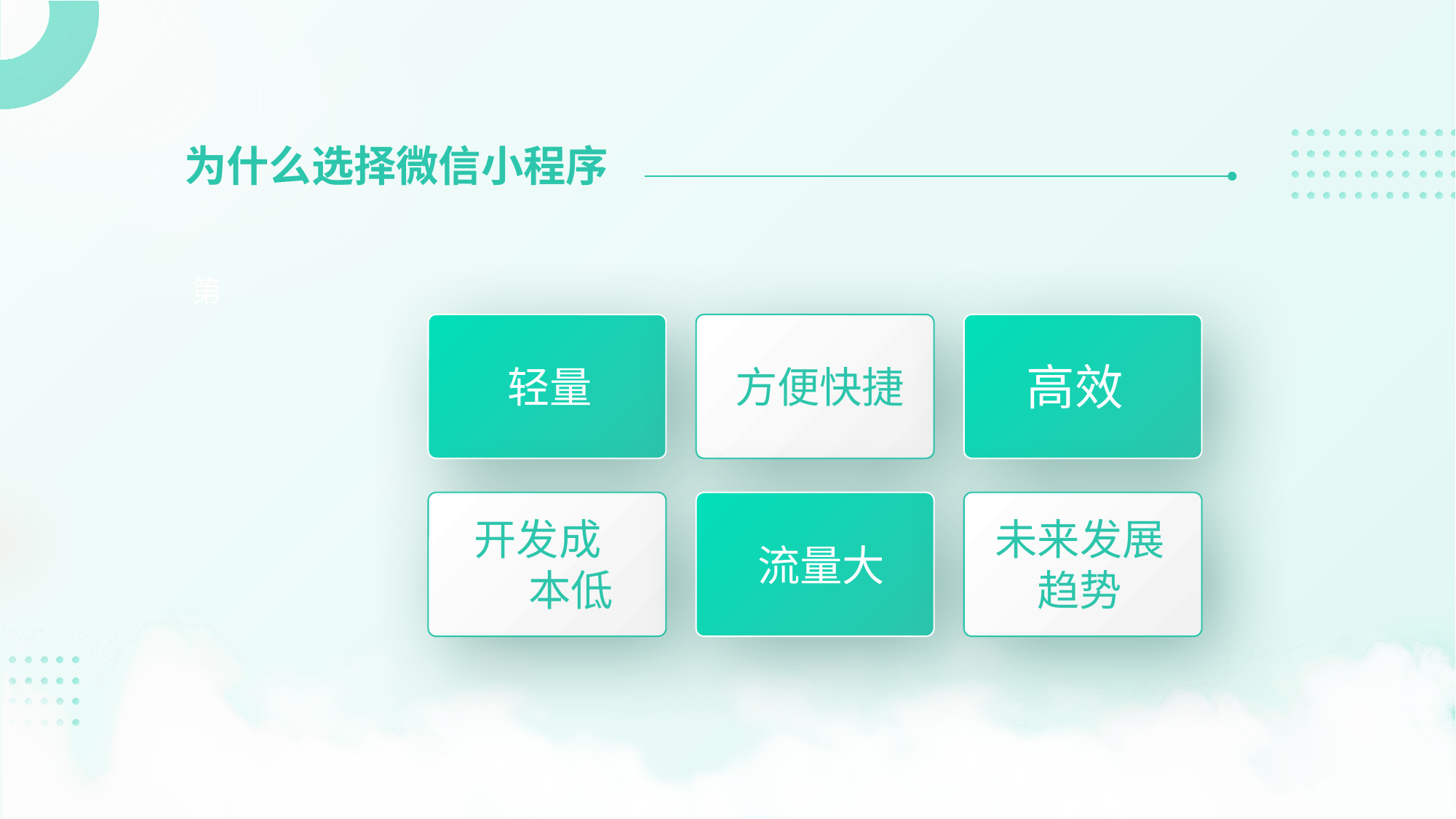

为什么选择微信小程序
第

高效
方便快捷
轻量

未来发展趋势
开发成        本低
流量大